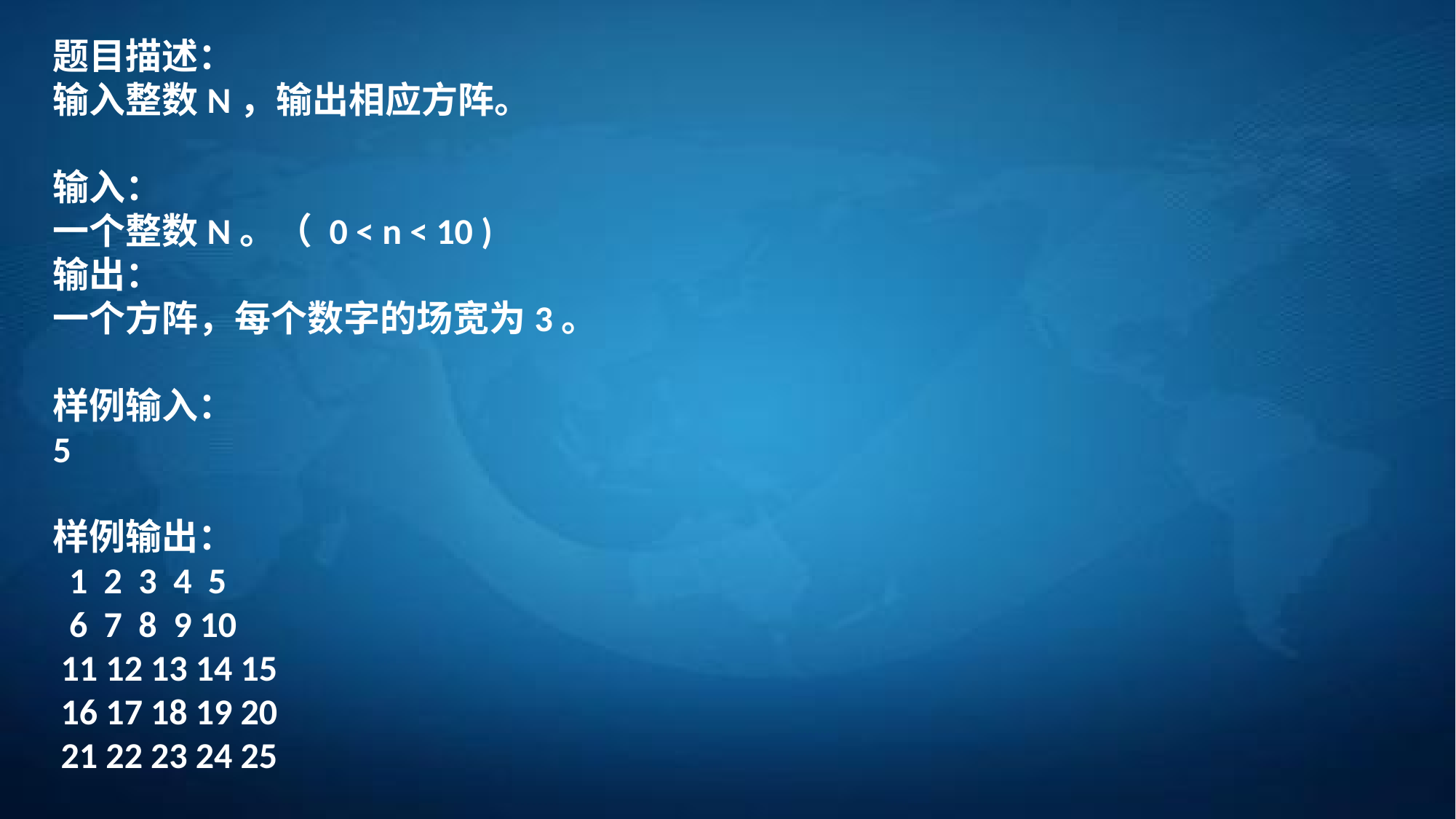

题目描述：
输入整数N，输出相应方阵。

输入：
一个整数N。（ 0 < n < 10 )
输出：
一个方阵，每个数字的场宽为3。

样例输入：
5

样例输出：
  1  2  3  4  5
  6  7  8  9 10
 11 12 13 14 15
 16 17 18 19 20
 21 22 23 24 25